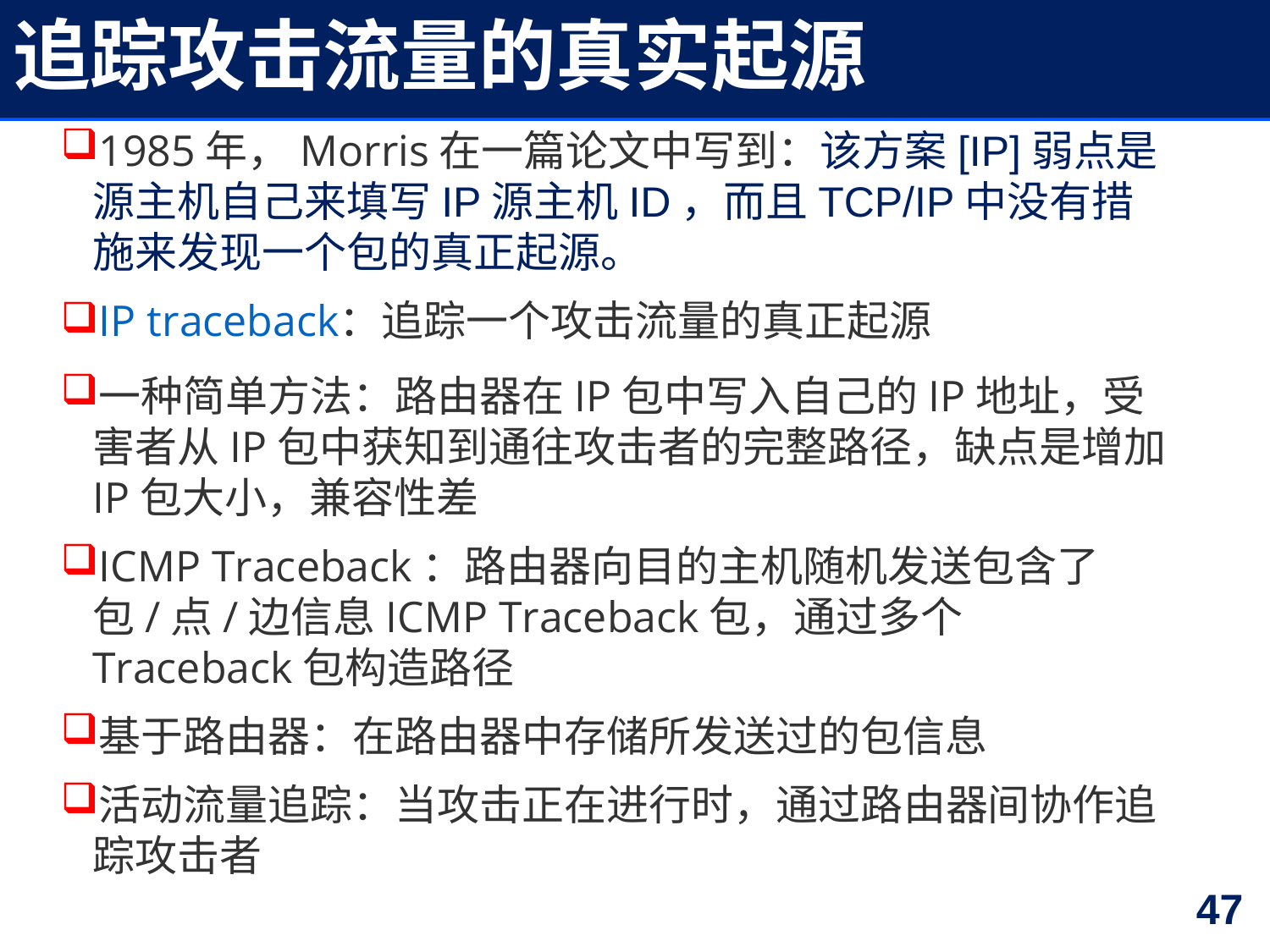

# 追踪攻击流量的真实起源
1985年，Morris在一篇论文中写到：该方案[IP]弱点是源主机自己来填写IP源主机ID，而且TCP/IP中没有措施来发现一个包的真正起源。
IP traceback：追踪一个攻击流量的真正起源
一种简单方法：路由器在IP包中写入自己的IP地址，受害者从IP包中获知到通往攻击者的完整路径，缺点是增加IP包大小，兼容性差
ICMP Traceback：路由器向目的主机随机发送包含了包/点/边信息ICMP Traceback包，通过多个Traceback包构造路径
基于路由器：在路由器中存储所发送过的包信息
活动流量追踪：当攻击正在进行时，通过路由器间协作追踪攻击者

47